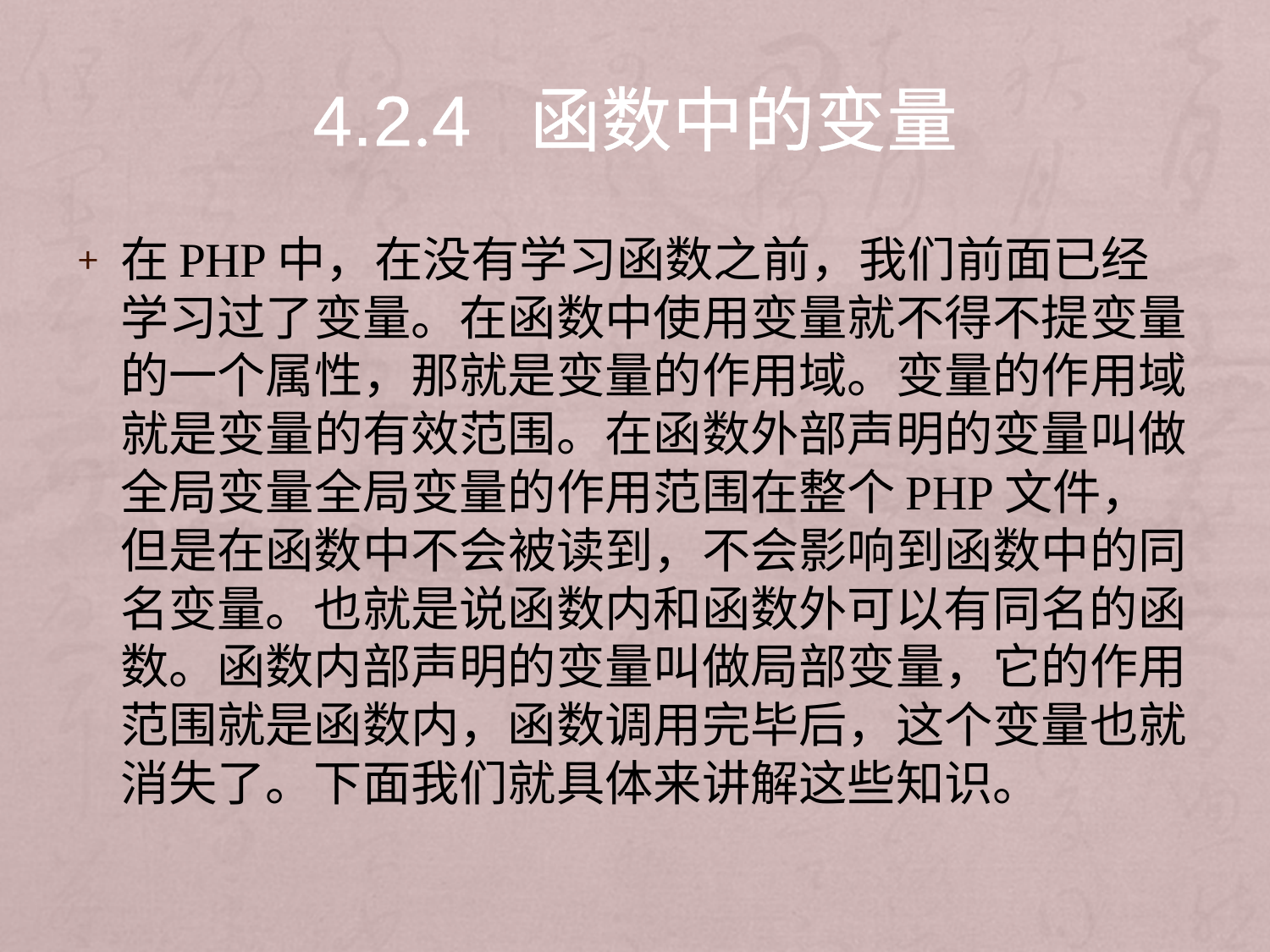

# 4.2.4  函数中的变量
在PHP中，在没有学习函数之前，我们前面已经学习过了变量。在函数中使用变量就不得不提变量的一个属性，那就是变量的作用域。变量的作用域就是变量的有效范围。在函数外部声明的变量叫做全局变量全局变量的作用范围在整个PHP文件，但是在函数中不会被读到，不会影响到函数中的同名变量。也就是说函数内和函数外可以有同名的函数。函数内部声明的变量叫做局部变量，它的作用范围就是函数内，函数调用完毕后，这个变量也就消失了。下面我们就具体来讲解这些知识。